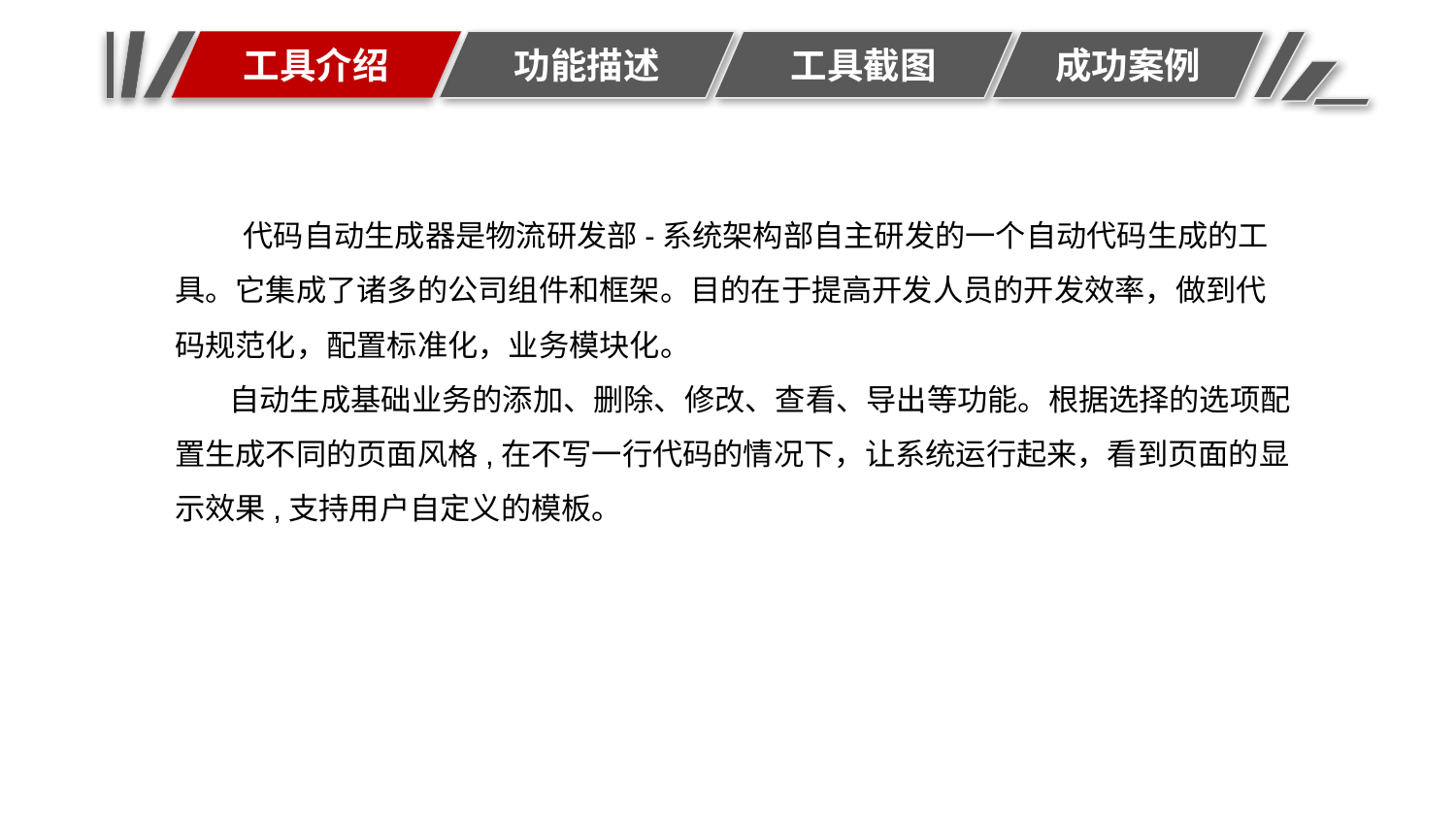

工具介绍
功能描述
成功案例
工具截图

         代码自动生成器是物流研发部-系统架构部自主研发的一个自动代码生成的工具。它集成了诸多的公司组件和框架。目的在于提高开发人员的开发效率，做到代码规范化，配置标准化，业务模块化。
       自动生成基础业务的添加、删除、修改、查看、导出等功能。根据选择的选项配置生成不同的页面风格,在不写一行代码的情况下，让系统运行起来，看到页面的显示效果,支持用户自定义的模板。